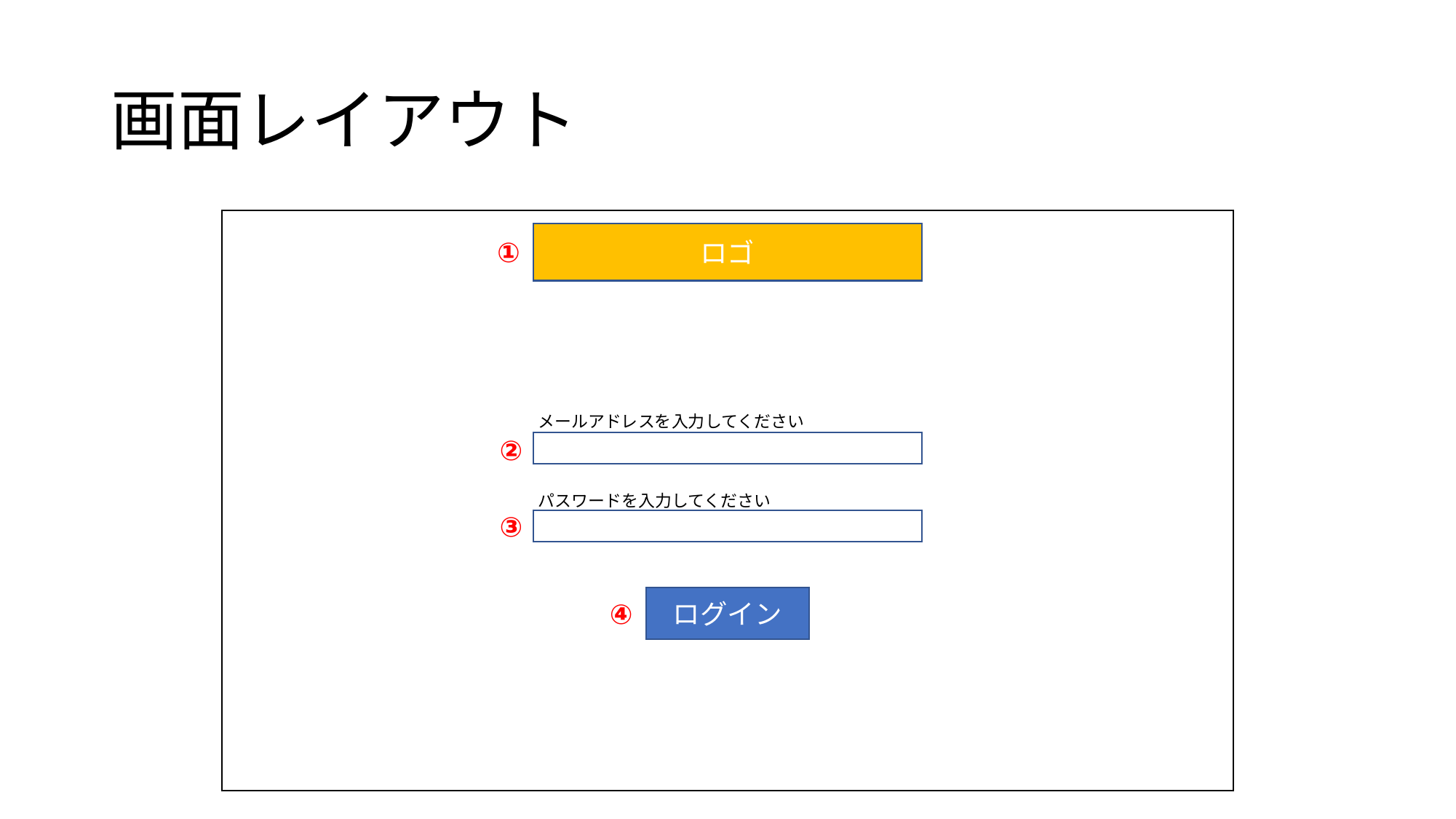

# 画面レイアウト

ロゴ
①
メールアドレスを入力してください
②

パスワードを入力してください
③

ログイン
④